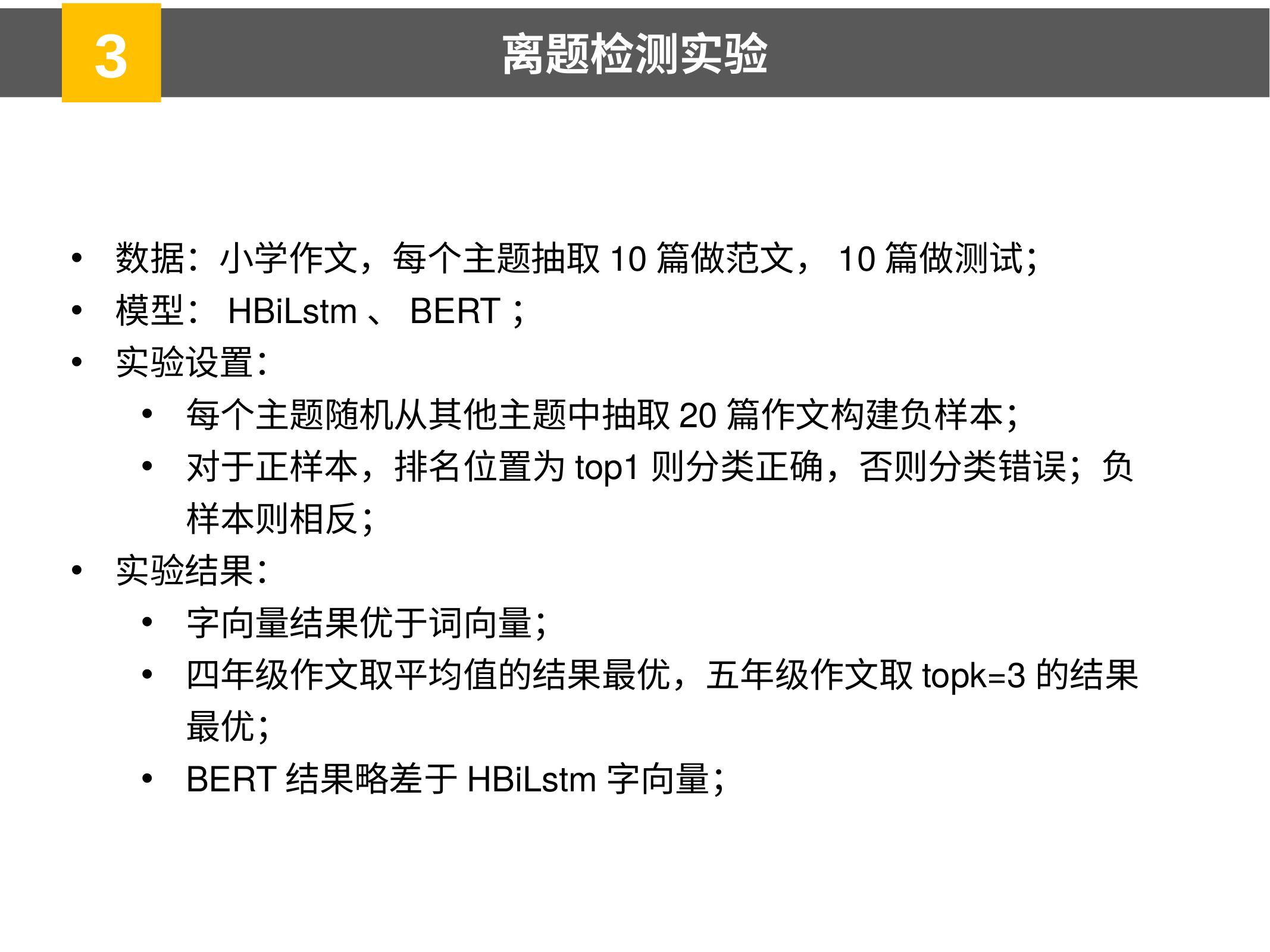

3

离题检测实验
数据：小学作文，每个主题抽取10篇做范文，10篇做测试；
模型：HBiLstm、BERT；
实验设置：
每个主题随机从其他主题中抽取20篇作文构建负样本；
对于正样本，排名位置为top1则分类正确，否则分类错误；负样本则相反；
实验结果：
字向量结果优于词向量；
四年级作文取平均值的结果最优，五年级作文取topk=3的结果最优；
BERT结果略差于HBiLstm字向量；